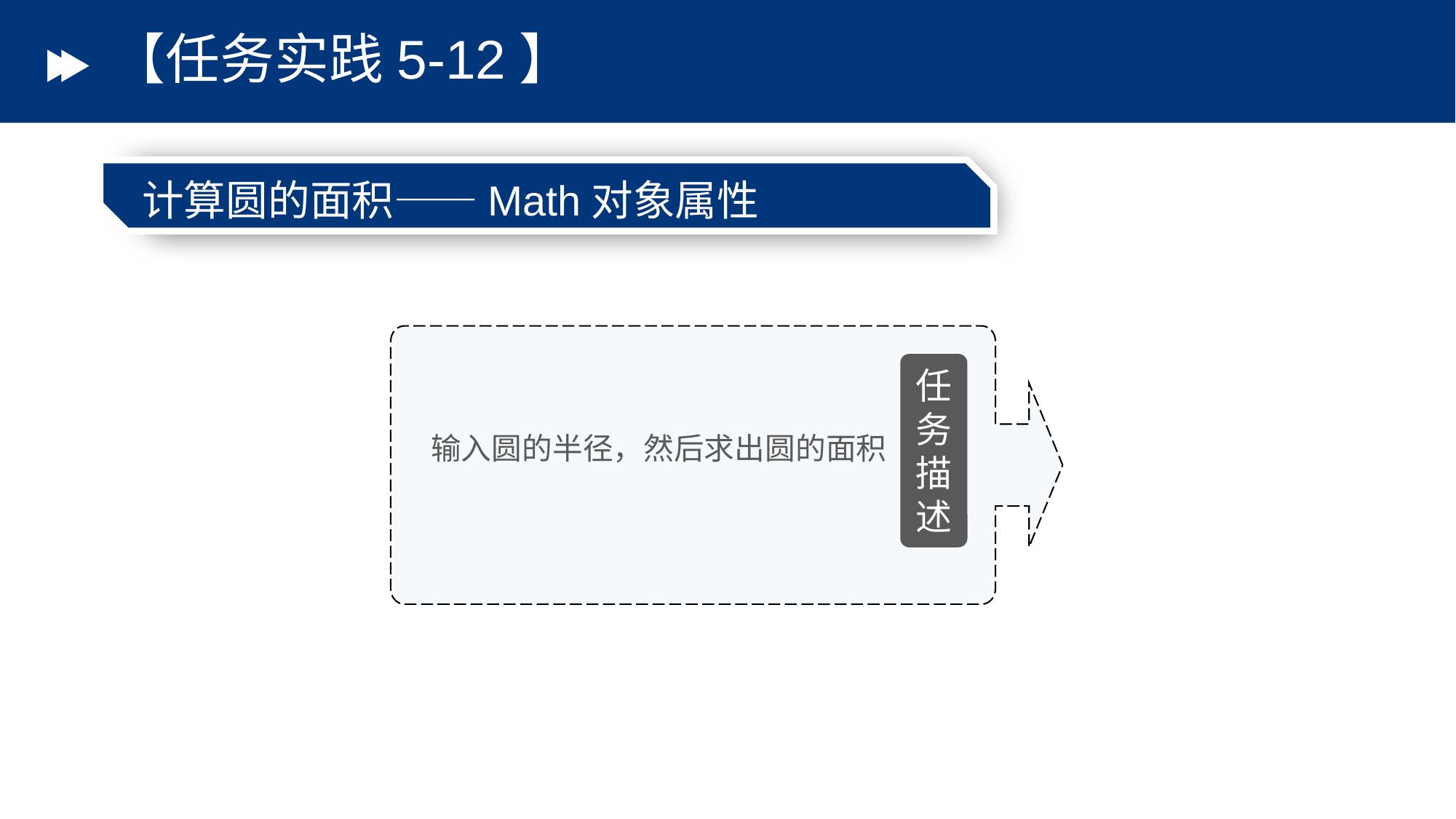

# 【任务实践5-12】
计算圆的面积——Math对象属性

任务描述
输入圆的半径，然后求出圆的面积